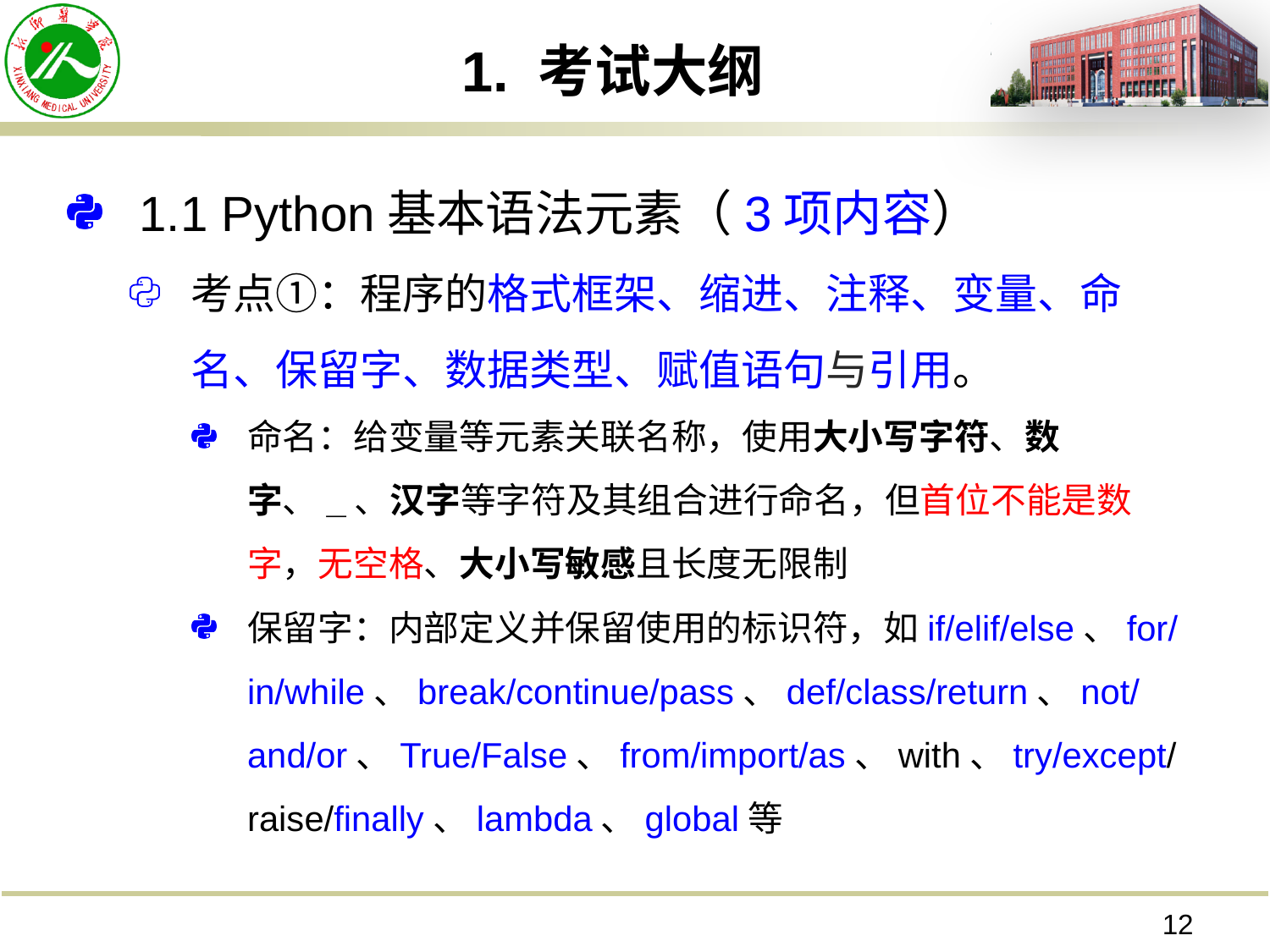

# 1. 考试大纲
1.1 Python基本语法元素（3项内容）
考点①：程序的格式框架、缩进、注释、变量、命名、保留字、数据类型、赋值语句与引用。
命名：给变量等元素关联名称，使用大小写字符、数字、_、汉字等字符及其组合进行命名，但首位不能是数字，无空格、大小写敏感且长度无限制
保留字：内部定义并保留使用的标识符，如if/elif/else、for/in/while、break/continue/pass、def/class/return、not/and/or、True/False、from/import/as、with、try/except/raise/finally、lambda、global等
12